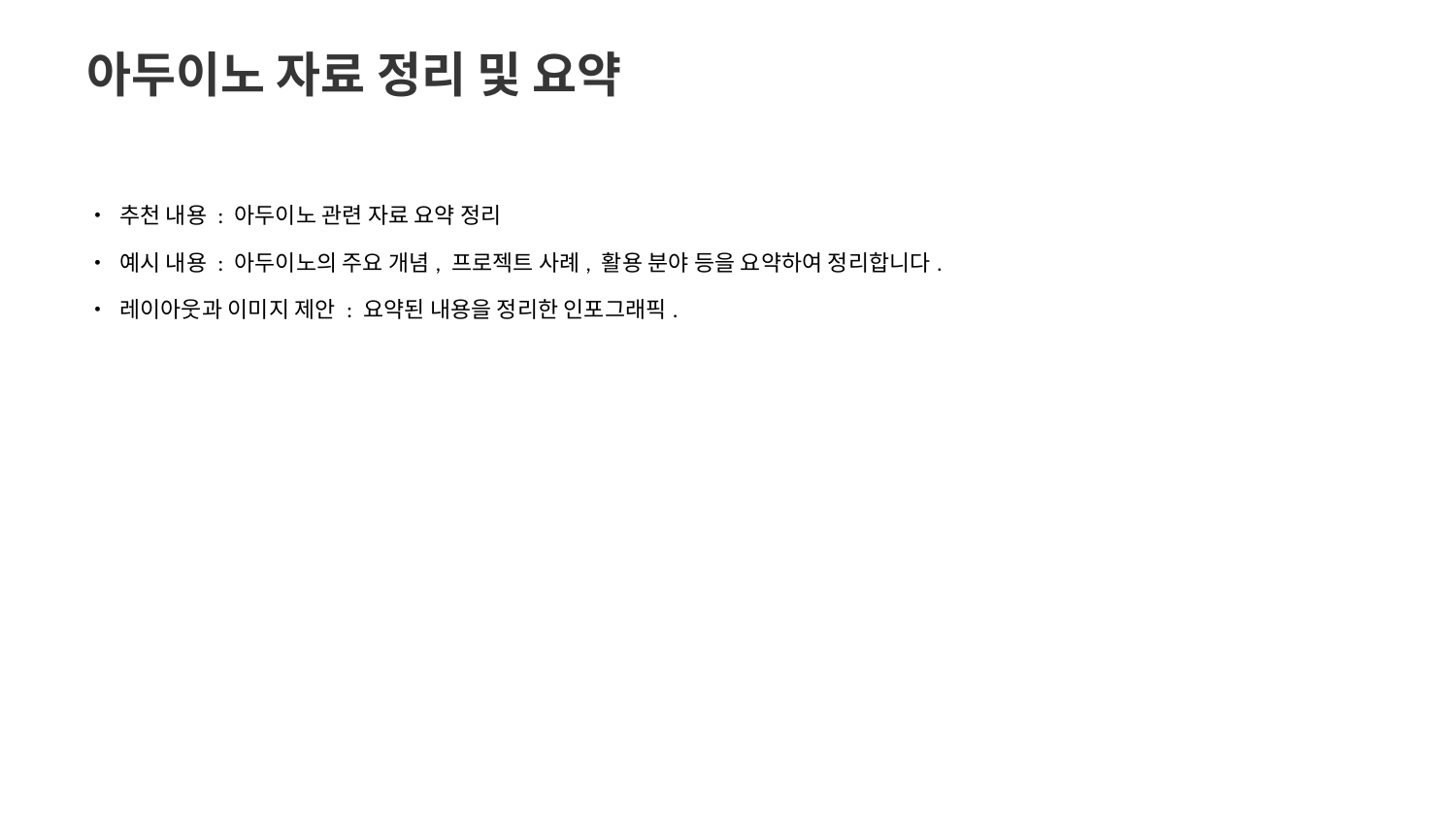

아두이노 자료 정리 및 요약
• 추천 내용 : 아두이노 관련 자료 요약 정리
• 예시 내용 : 아두이노의 주요 개념, 프로젝트 사례, 활용 분야 등을 요약하여 정리합니다.
• 레이아웃과 이미지 제안 : 요약된 내용을 정리한 인포그래픽.